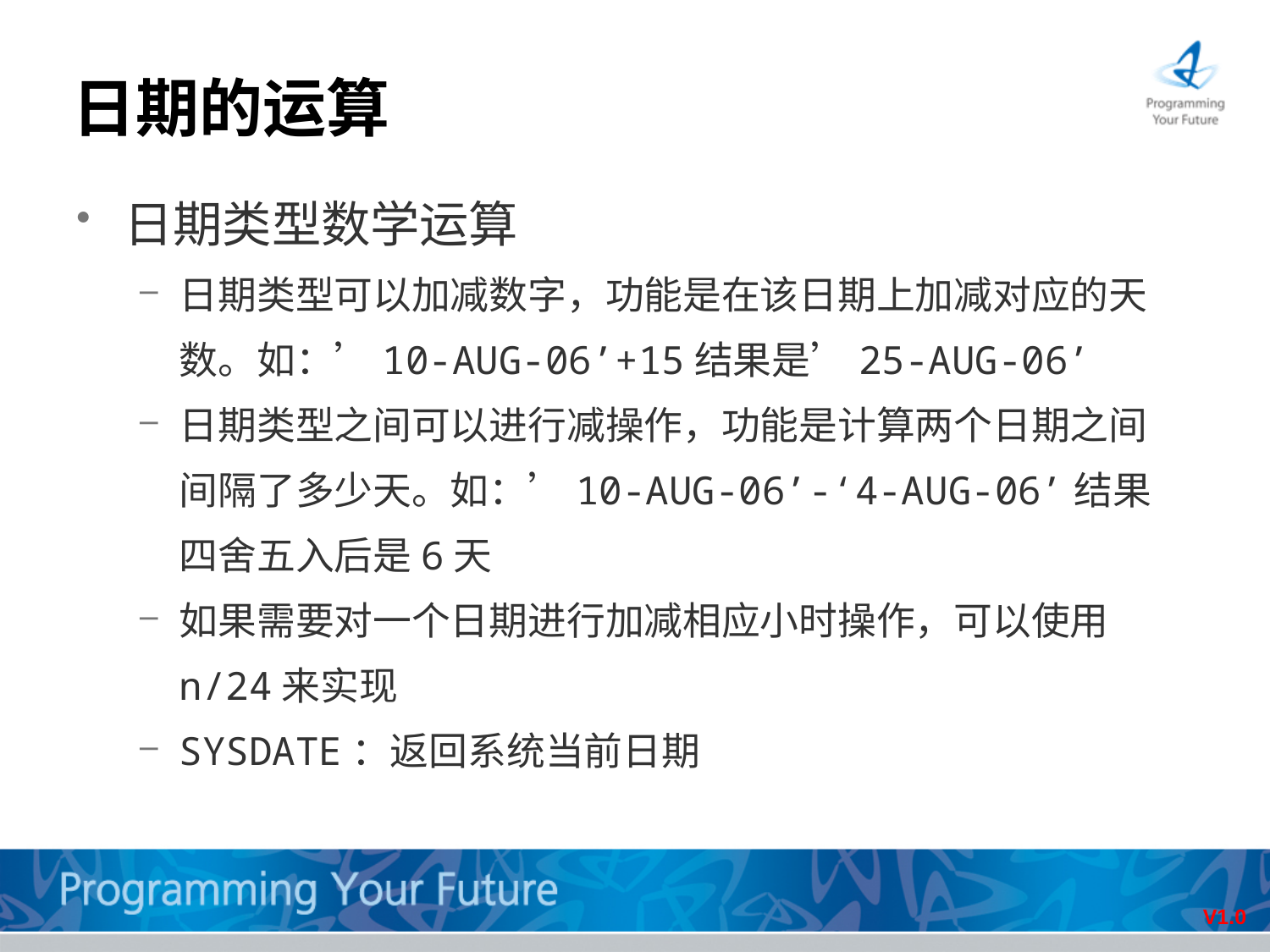

# 日期的运算
日期类型数学运算
日期类型可以加减数字，功能是在该日期上加减对应的天数。如：’10-AUG-06’+15结果是’25-AUG-06’
日期类型之间可以进行减操作，功能是计算两个日期之间间隔了多少天。如：’10-AUG-06’-‘4-AUG-06’结果四舍五入后是6天
如果需要对一个日期进行加减相应小时操作，可以使用n/24来实现
SYSDATE：返回系统当前日期